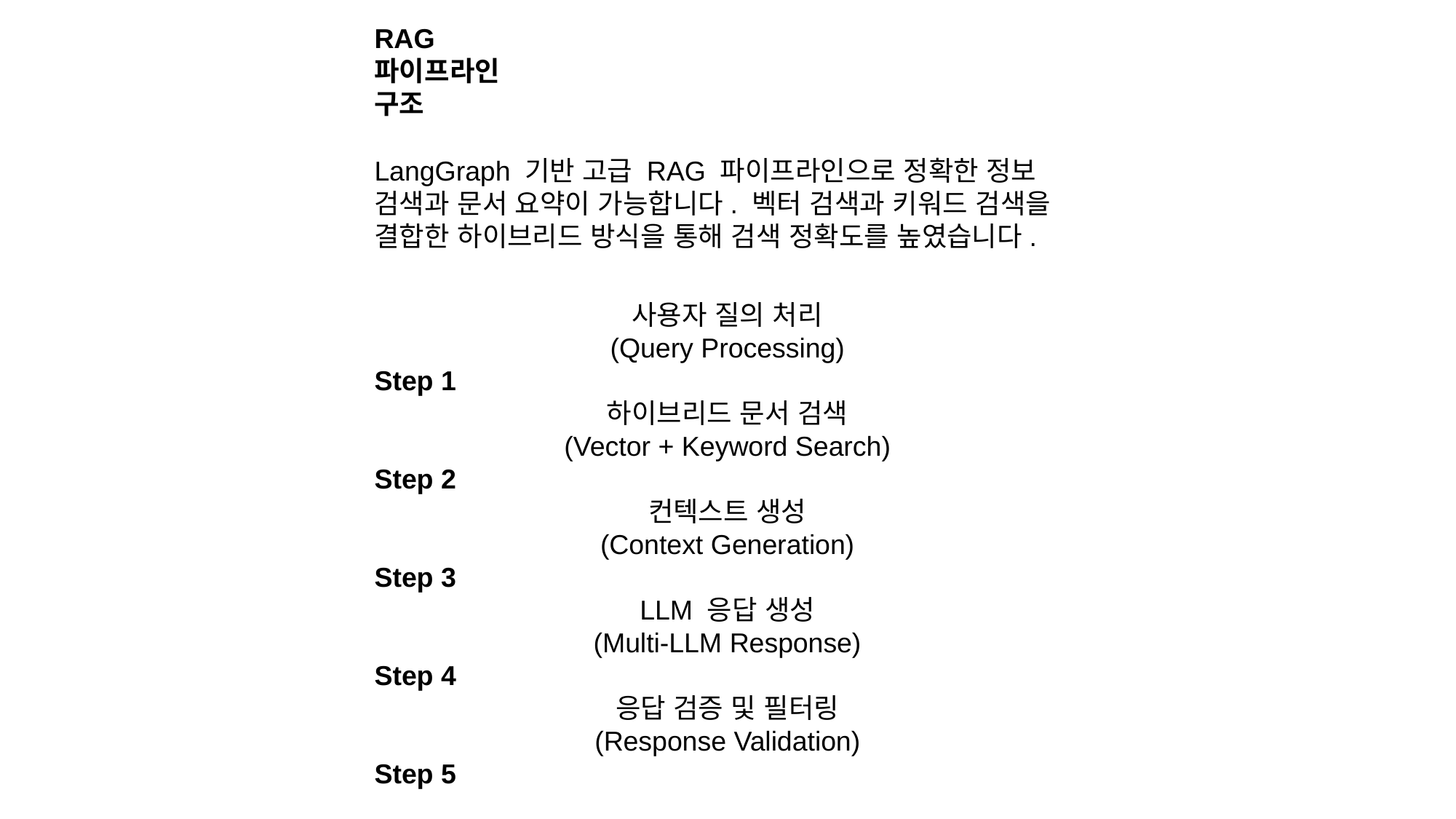

RAG
파이프라인
구조
LangGraph 기반 고급 RAG 파이프라인으로 정확한 정보 검색과 문서 요약이 가능합니다. 벡터 검색과 키워드 검색을 결합한 하이브리드 방식을 통해 검색 정확도를 높였습니다.
사용자 질의 처리
(Query Processing)
Step 1
하이브리드 문서 검색
(Vector + Keyword Search)
Step 2
컨텍스트 생성
(Context Generation)
Step 3
LLM 응답 생성
(Multi-LLM Response)
Step 4
응답 검증 및 필터링
(Response Validation)
Step 5